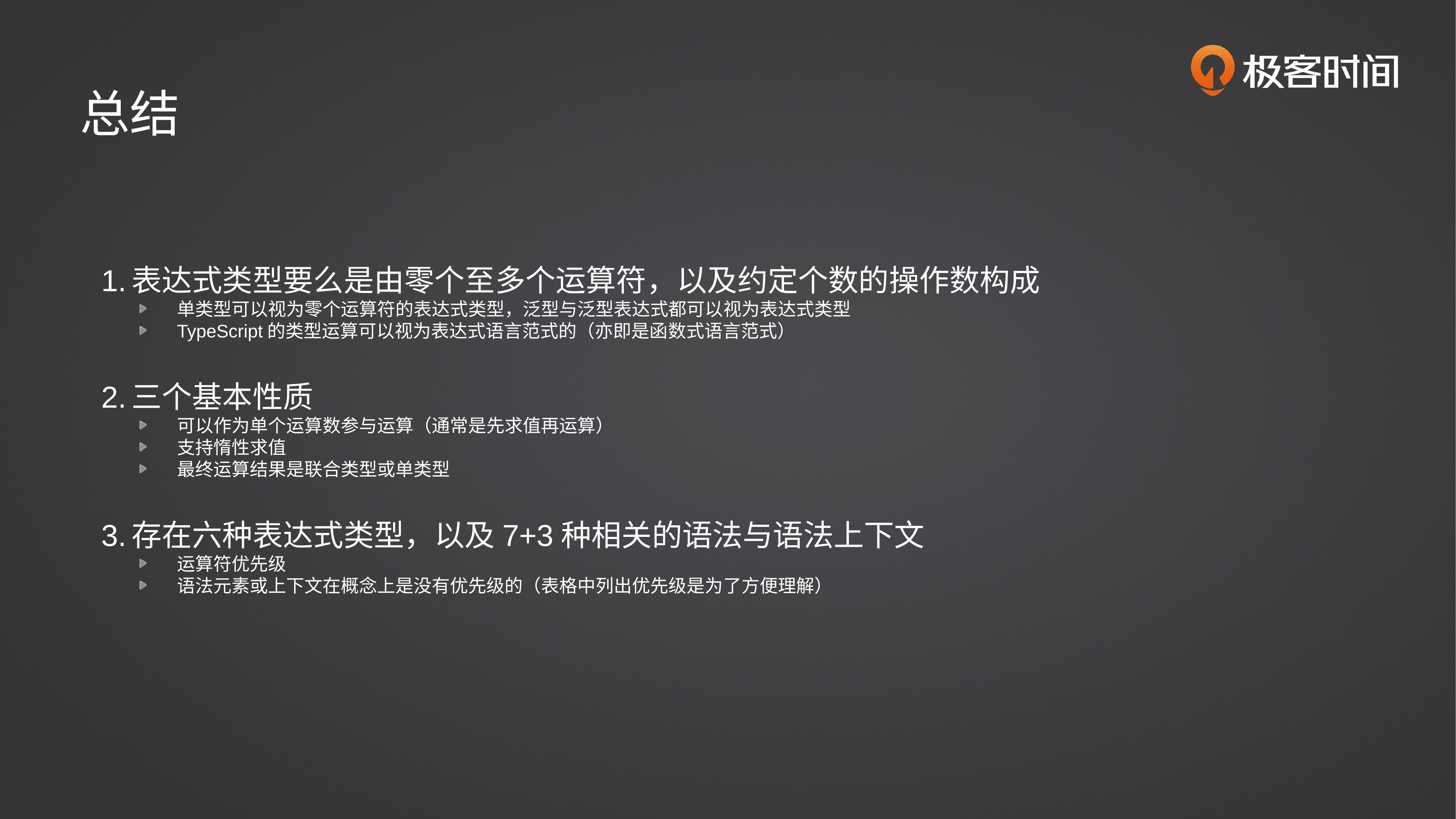

总结
表达式类型要么是由零个至多个运算符，以及约定个数的操作数构成
单类型可以视为零个运算符的表达式类型，泛型与泛型表达式都可以视为表达式类型
TypeScript的类型运算可以视为表达式语言范式的（亦即是函数式语言范式）

三个基本性质
可以作为单个运算数参与运算（通常是先求值再运算）
支持惰性求值
最终运算结果是联合类型或单类型

存在六种表达式类型，以及7+3种相关的语法与语法上下文
运算符优先级
语法元素或上下文在概念上是没有优先级的（表格中列出优先级是为了方便理解）